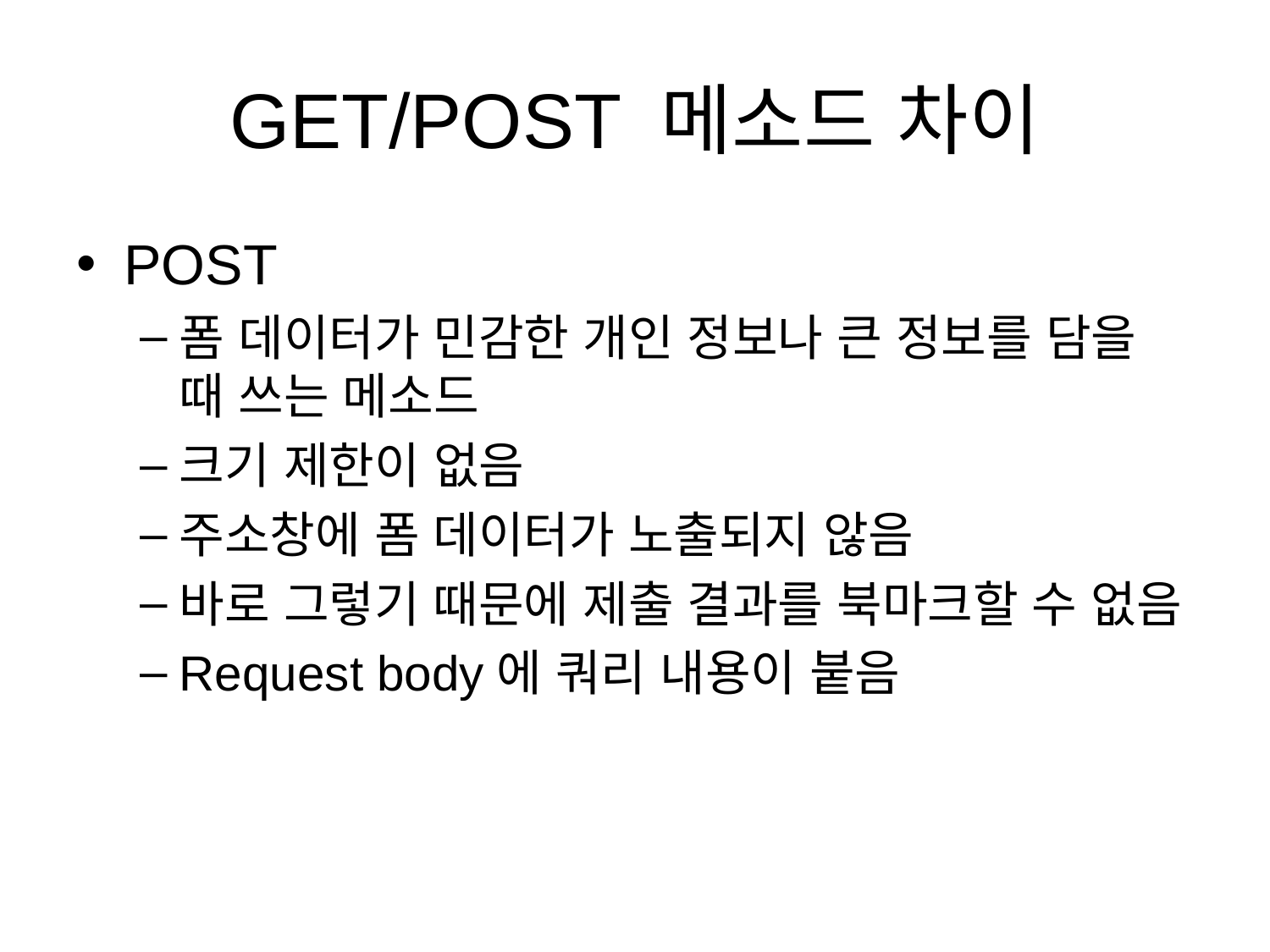

# GET/POST 메소드 차이
POST
폼 데이터가 민감한 개인 정보나 큰 정보를 담을 때 쓰는 메소드
크기 제한이 없음
주소창에 폼 데이터가 노출되지 않음
바로 그렇기 때문에 제출 결과를 북마크할 수 없음
Request body에 쿼리 내용이 붙음